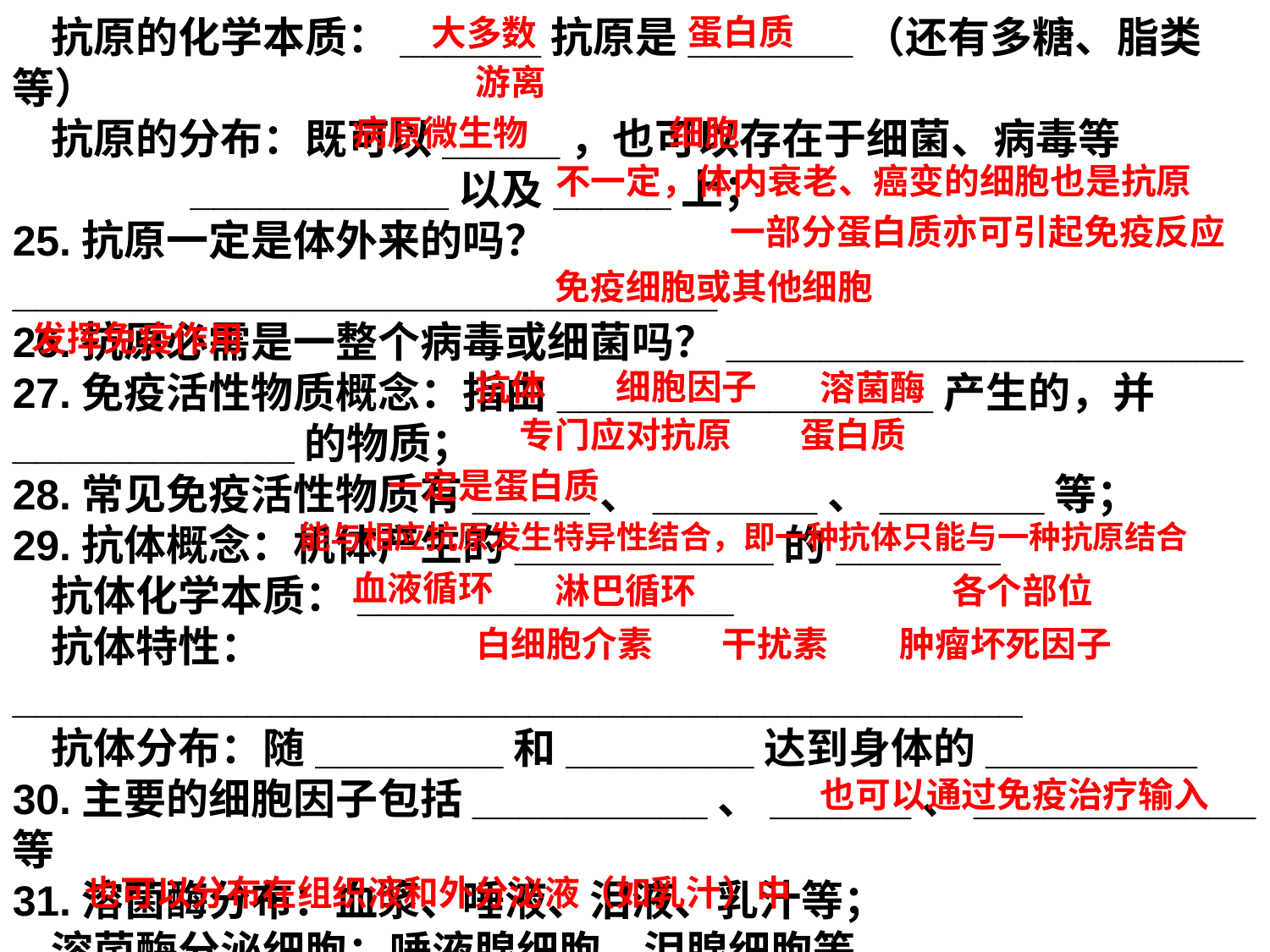

蛋白质
   抗原的化学本质：______抗原是_______（还有多糖、脂类等）
   抗原的分布：既可以_____，也可以存在于细菌、病毒等
               ___________以及_____上；
25.抗原一定是体外来的吗？______________________________
26.抗原必需是一整个病毒或细菌吗？______________________
27.免疫活性物质概念：指由________________产生的，并____________的物质；
28.常见免疫活性物质有_____、_______、_______等；
29.抗体概念：机体产生的___________的_______
   抗体化学本质：________________
   抗体特性：___________________________________________
   抗体分布：随________和________达到身体的_________
30.主要的细胞因子包括__________、______、____________等
31.溶菌酶分布：血浆、唾液、泪液、乳汁等；
   溶菌酶分泌细胞：唾液腺细胞、泪腺细胞等
32.体内发挥作用的抗体只能自身产生吗？___________________
33.抗体一定分布在内环境中吗？
   __________________________________________
大多数
游离
细胞
病原微生物
不一定，体内衰老、癌变的细胞也是抗原
一部分蛋白质亦可引起免疫反应
免疫细胞或其他细胞
发挥免疫作用
细胞因子
抗体
溶菌酶
专门应对抗原
蛋白质
一定是蛋白质
能与相应抗原发生特异性结合，即一种抗体只能与一种抗原结合
血液循环
淋巴循环
各个部位
白细胞介素
干扰素
肿瘤坏死因子
也可以通过免疫治疗输入
也可以分布在组织液和外分泌液（如乳汁）中